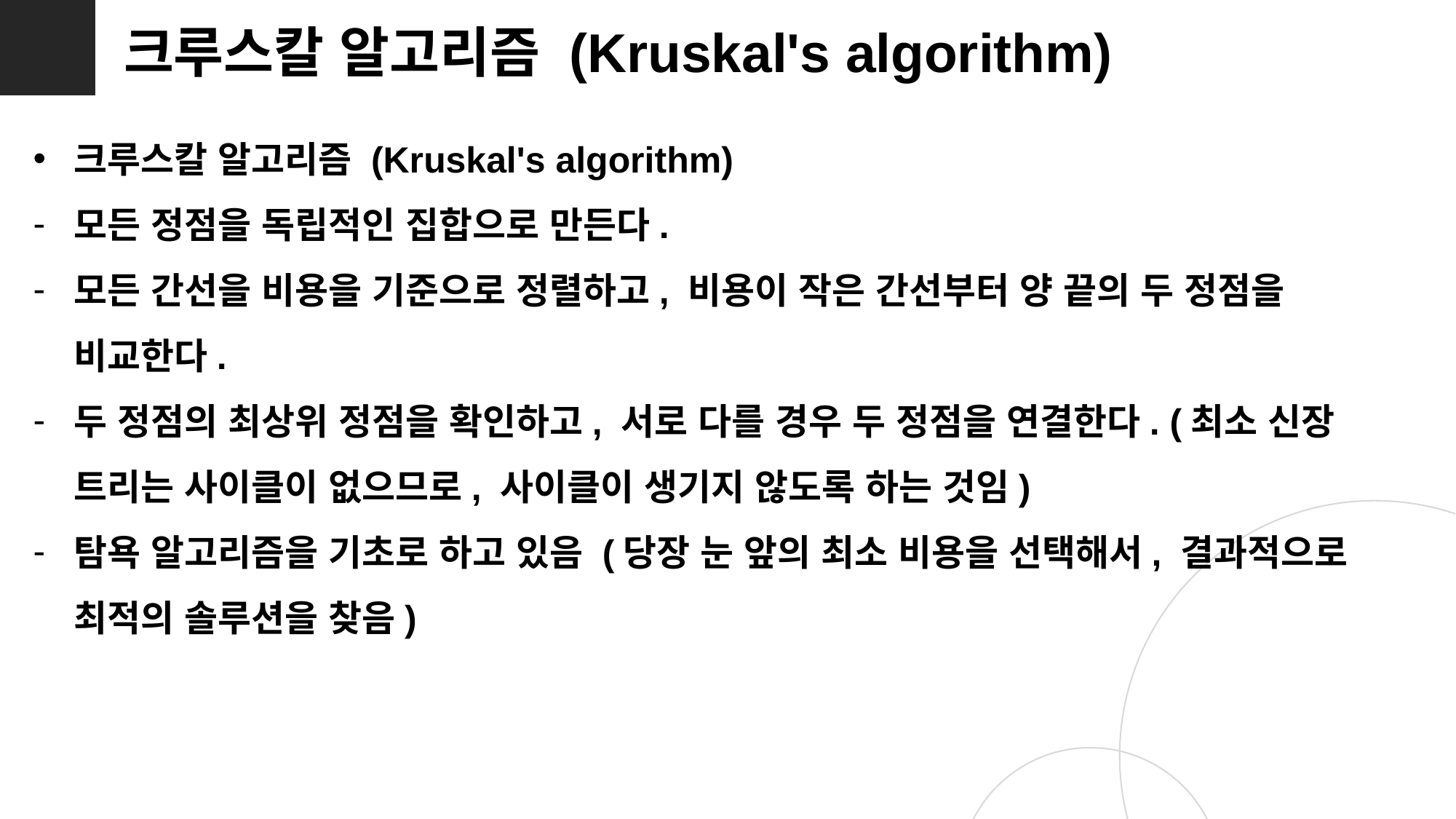

크루스칼 알고리즘 (Kruskal's algorithm)
크루스칼 알고리즘 (Kruskal's algorithm)
모든 정점을 독립적인 집합으로 만든다.
모든 간선을 비용을 기준으로 정렬하고, 비용이 작은 간선부터 양 끝의 두 정점을 비교한다.
두 정점의 최상위 정점을 확인하고, 서로 다를 경우 두 정점을 연결한다. (최소 신장 트리는 사이클이 없으므로, 사이클이 생기지 않도록 하는 것임)
탐욕 알고리즘을 기초로 하고 있음 (당장 눈 앞의 최소 비용을 선택해서, 결과적으로 최적의 솔루션을 찾음)